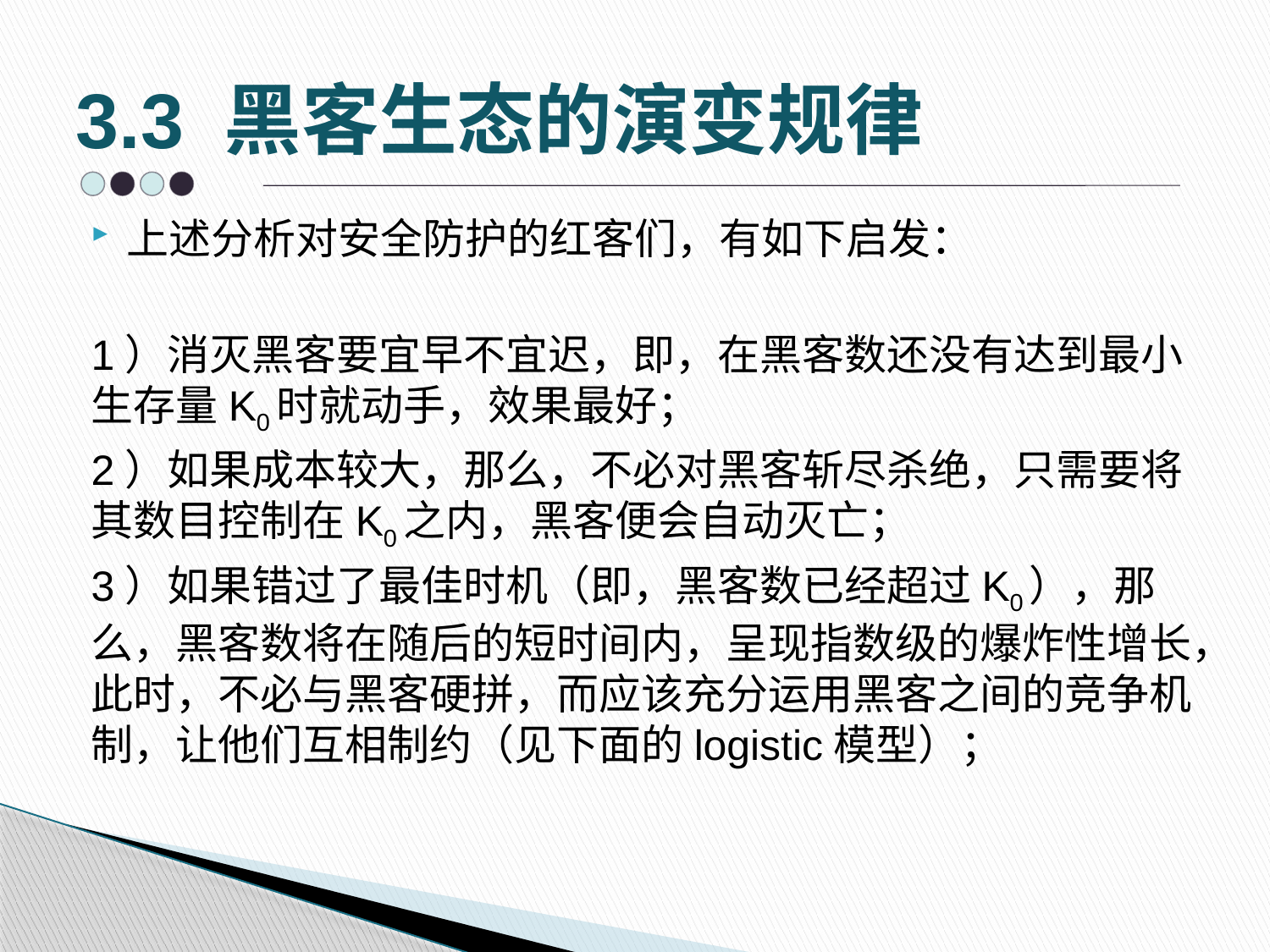

# 3.3 黑客生态的演变规律

上述分析对安全防护的红客们，有如下启发：

1）消灭黑客要宜早不宜迟，即，在黑客数还没有达到最小生存量K0时就动手，效果最好；
2）如果成本较大，那么，不必对黑客斩尽杀绝，只需要将其数目控制在K0之内，黑客便会自动灭亡；
3）如果错过了最佳时机（即，黑客数已经超过K0），那么，黑客数将在随后的短时间内，呈现指数级的爆炸性增长，此时，不必与黑客硬拼，而应该充分运用黑客之间的竞争机制，让他们互相制约（见下面的logistic模型）；